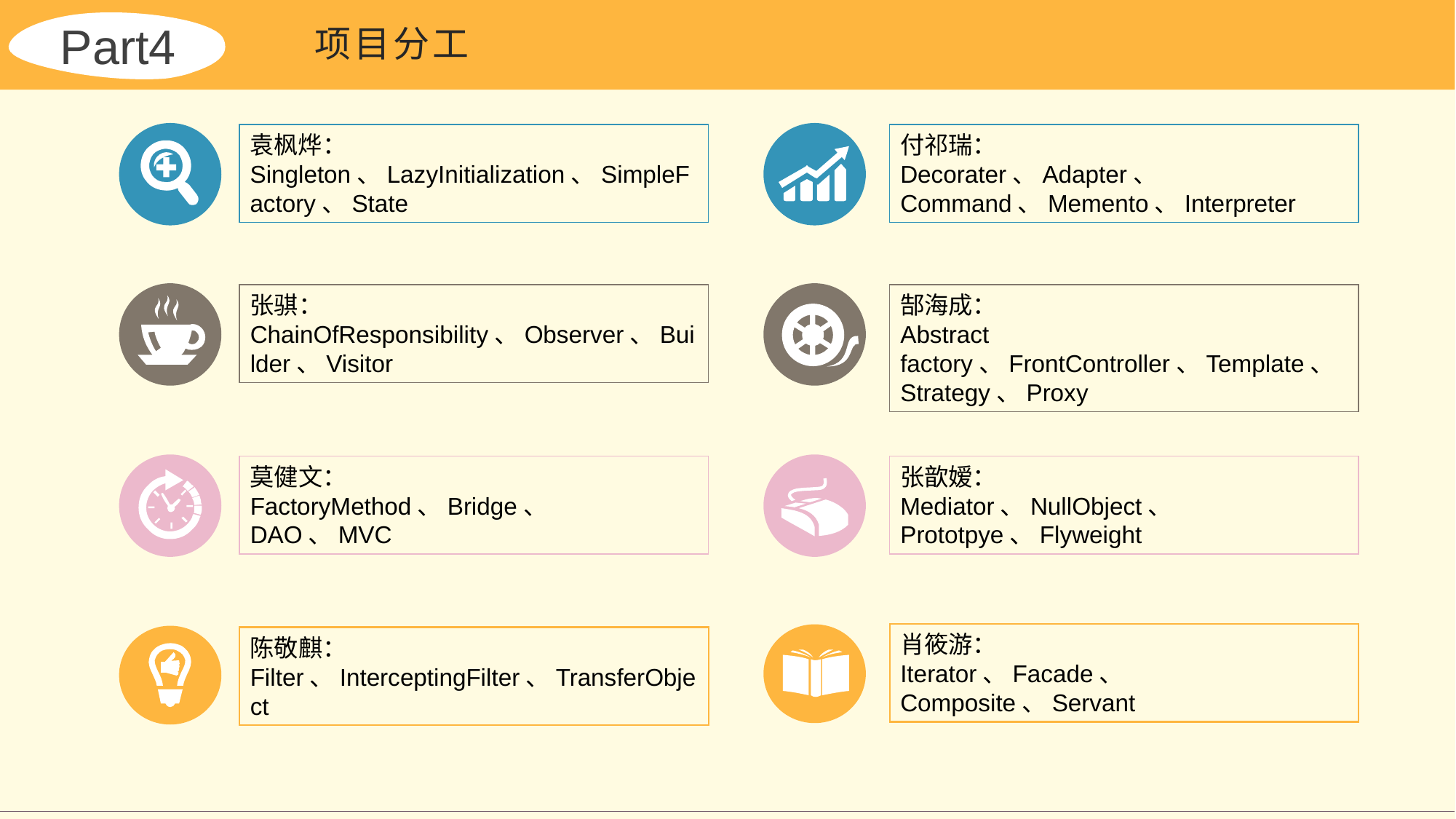

项目分工
Part4

付祁瑞：
Decorater、Adapter、
Command、Memento、Interpreter
袁枫烨：
Singleton、LazyInitialization、SimpleFactory、State

张骐：
ChainOfResponsibility、Observer、Builder、Visitor
郜海成：
Abstract factory、FrontController、Template、Strategy、Proxy

莫健文：
FactoryMethod、Bridge、
DAO、MVC
张歆嫒：
Mediator、NullObject、
Prototpye、Flyweight
肖筱游：
Iterator、Facade、
Composite、Servant

陈敬麒：
Filter、InterceptingFilter、TransferObject